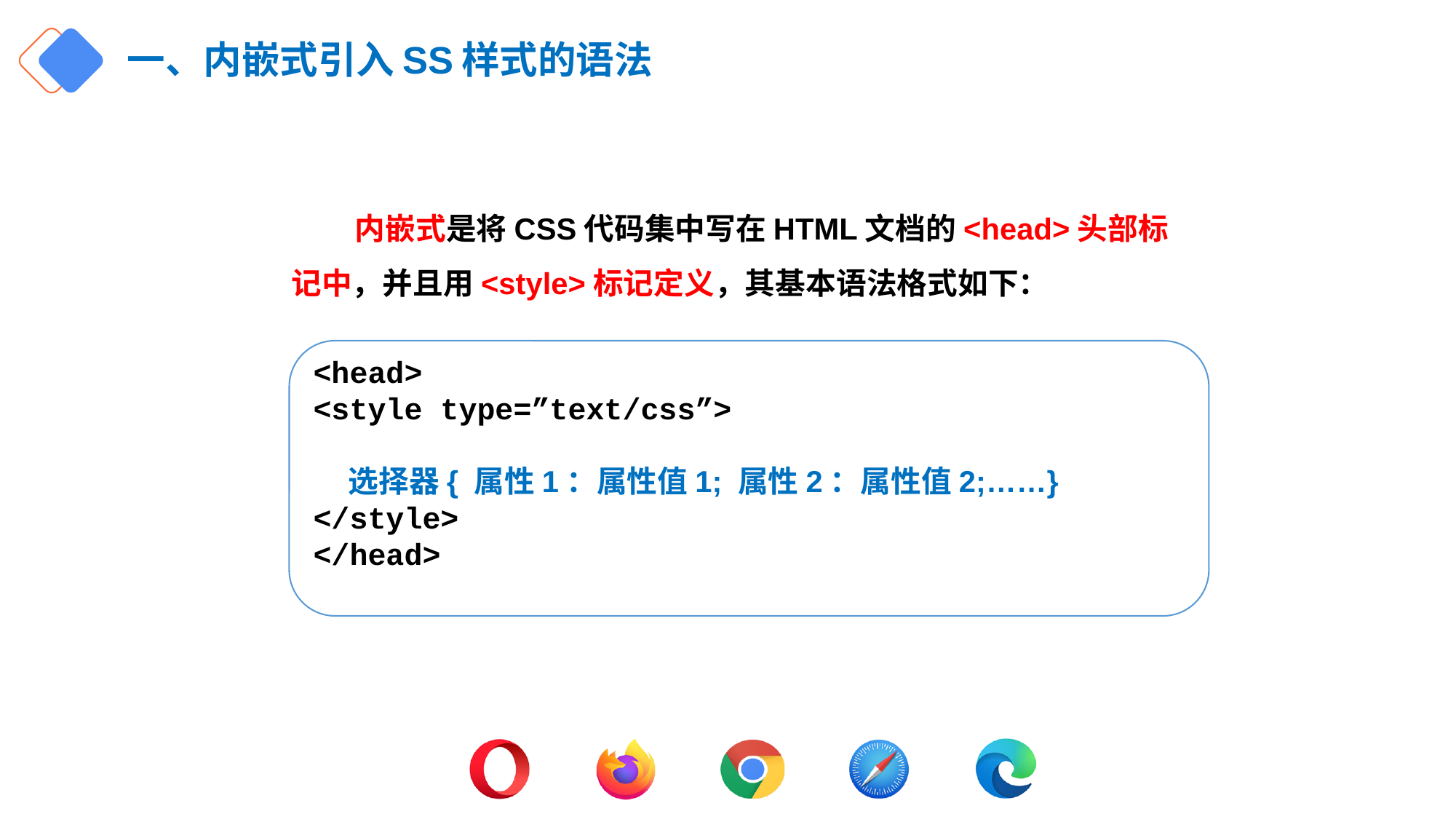

# 一、内嵌式引入SS样式的语法
内嵌式是将CSS代码集中写在HTML文档的<head>头部标记中，并且用<style>标记定义，其基本语法格式如下：
<head>
<style type=”text/css”>
    选择器{ 属性1：属性值1; 属性2：属性值2;……}
</style>
</head>